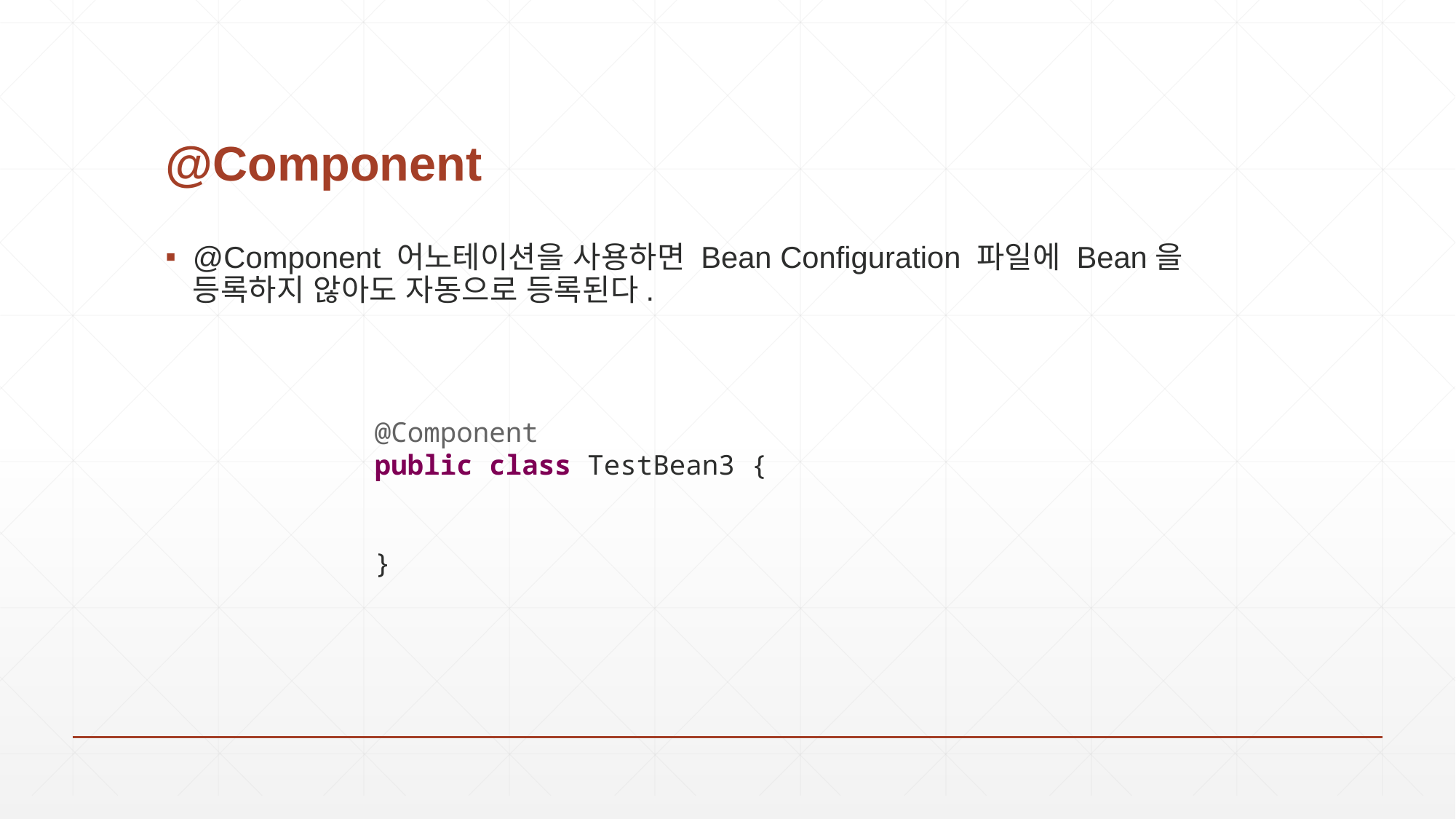

# @Component
@Component 어노테이션을 사용하면 Bean Configuration 파일에 Bean을 등록하지 않아도 자동으로 등록된다.
@Component
public class TestBean3 {

}